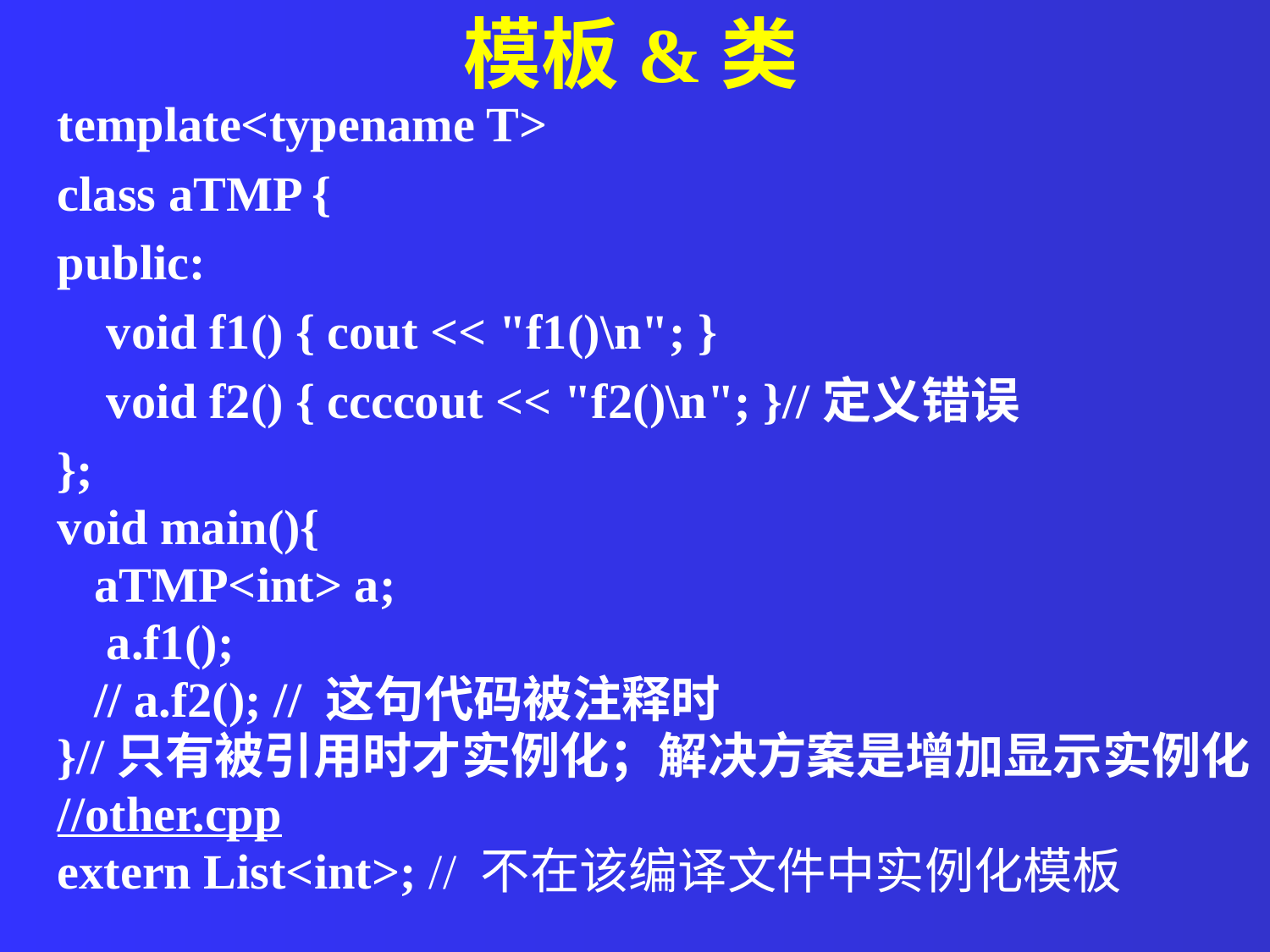

模板&类
template<typename T>
class aTMP {
public:
    void f1() { cout << "f1()\n"; }
    void f2() { ccccout << "f2()\n"; }//定义错误
};
void main(){
   aTMP<int> a;
    a.f1();
   // a.f2(); // 这句代码被注释时
}//只有被引用时才实例化；解决方案是增加显示实例化
//other.cpp
extern List<int>; // 不在该编译文件中实例化模板